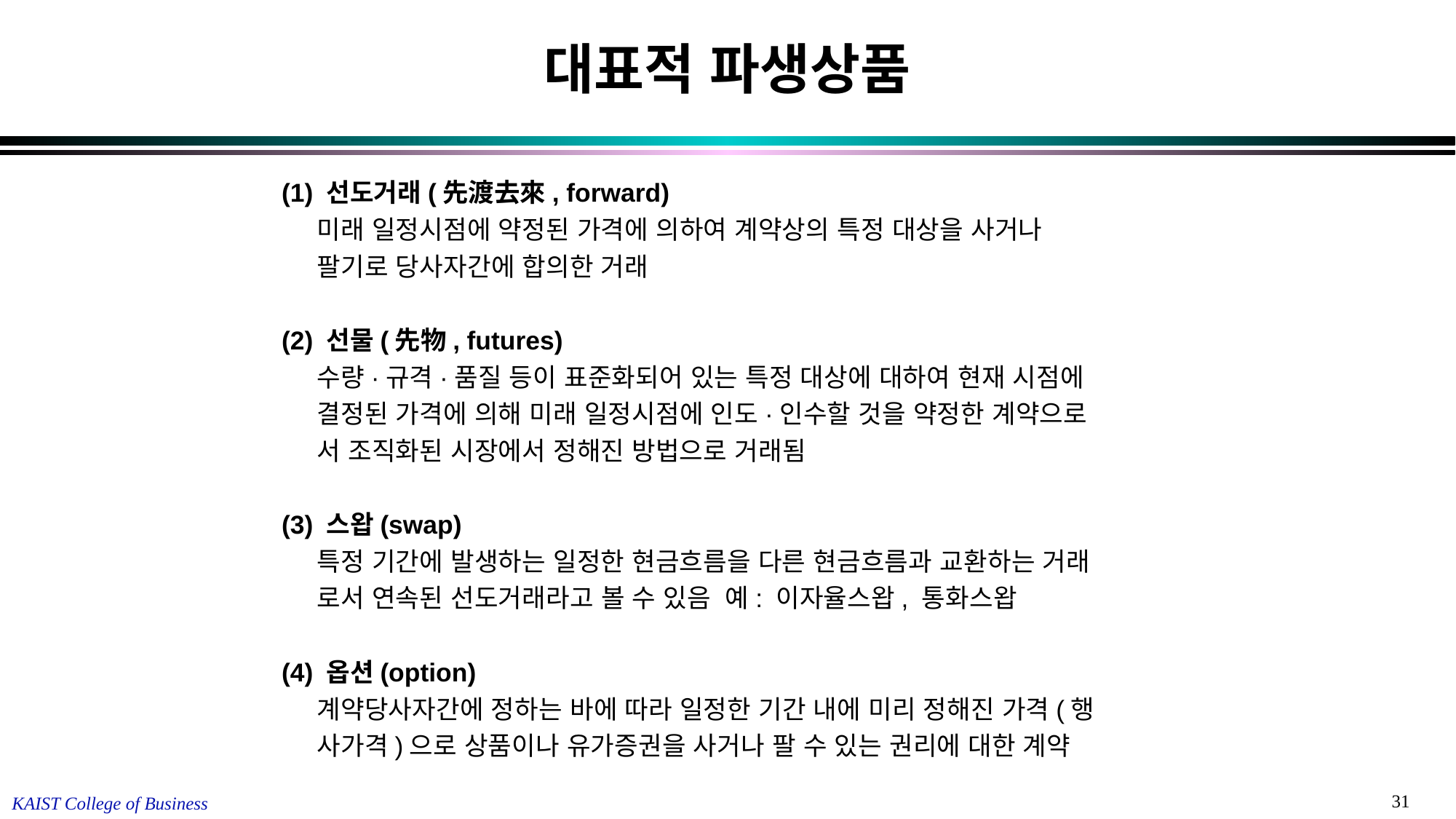

# 대표적 파생상품
 (1) 선도거래(先渡去來, forward)
     미래 일정시점에 약정된 가격에 의하여 계약상의 특정 대상을 사거나
     팔기로 당사자간에 합의한 거래

 (2) 선물(先物, futures)
     수량·규격·품질 등이 표준화되어 있는 특정 대상에 대하여 현재 시점에
     결정된 가격에 의해 미래 일정시점에 인도·인수할 것을 약정한 계약으로
     서 조직화된 시장에서 정해진 방법으로 거래됨

 (3) 스왑(swap)
     특정 기간에 발생하는 일정한 현금흐름을 다른 현금흐름과 교환하는 거래
     로서 연속된 선도거래라고 볼 수 있음  예: 이자율스왑, 통화스왑

 (4) 옵션(option)
     계약당사자간에 정하는 바에 따라 일정한 기간 내에 미리 정해진 가격(행
     사가격)으로 상품이나 유가증권을 사거나 팔 수 있는 권리에 대한 계약